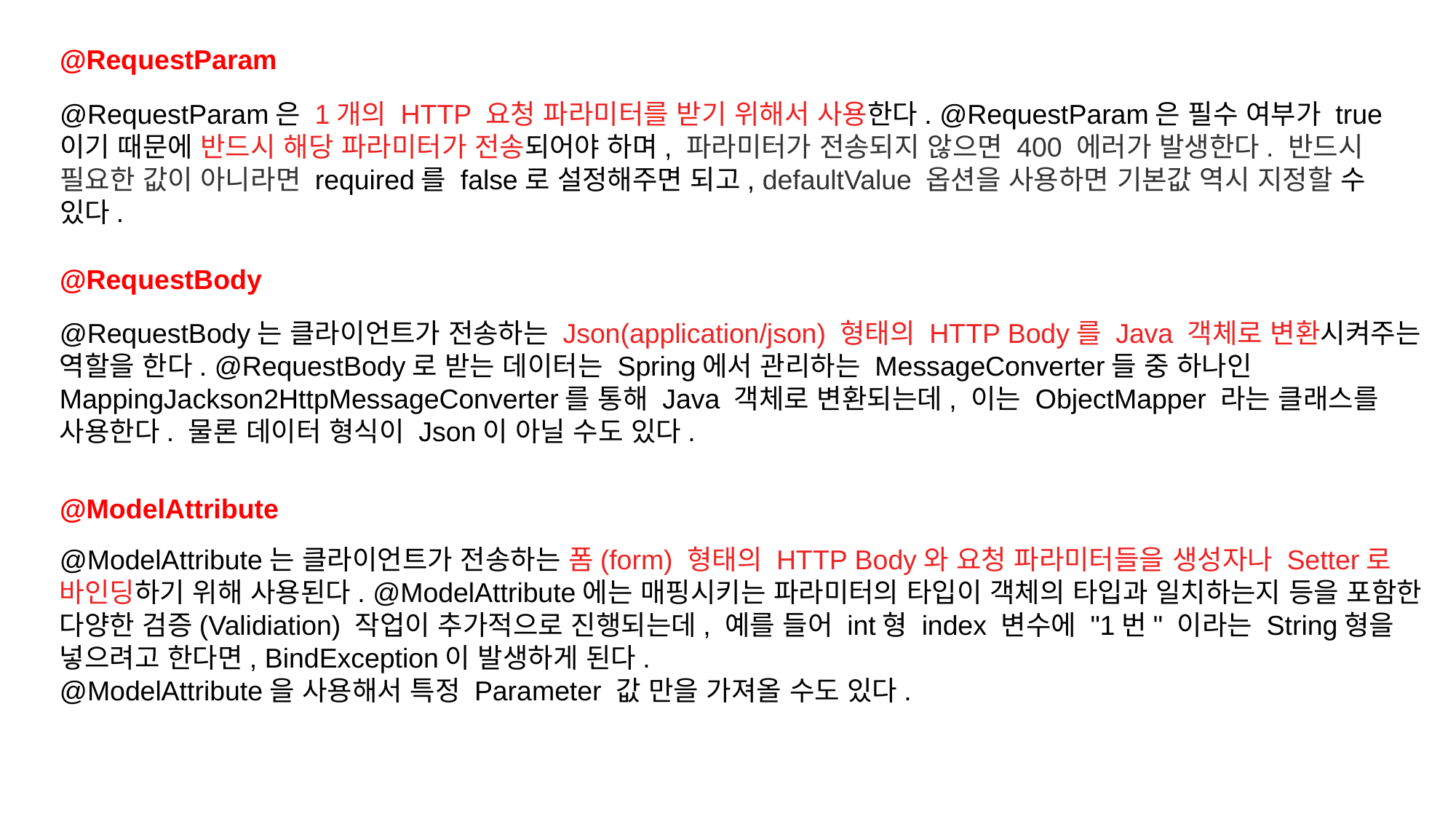

@RequestParam
@RequestParam은 1개의 HTTP 요청 파라미터를 받기 위해서 사용한다. @RequestParam은 필수 여부가 true이기 때문에 반드시 해당 파라미터가 전송되어야 하며, 파라미터가 전송되지 않으면 400 에러가 발생한다. 반드시 필요한 값이 아니라면 required를 false로 설정해주면 되고, defaultValue 옵션을 사용하면 기본값 역시 지정할 수 있다.

@RequestBody
@RequestBody는 클라이언트가 전송하는 Json(application/json) 형태의 HTTP Body를 Java 객체로 변환시켜주는 역할을 한다. @RequestBody로 받는 데이터는 Spring에서 관리하는 MessageConverter들 중 하나인 MappingJackson2HttpMessageConverter를 통해 Java 객체로 변환되는데, 이는 ObjectMapper 라는 클래스를 사용한다. 물론 데이터 형식이 Json이 아닐 수도 있다.
@ModelAttribute
@ModelAttribute는 클라이언트가 전송하는 폼(form) 형태의 HTTP Body와 요청 파라미터들을 생성자나 Setter로 바인딩하기 위해 사용된다. @ModelAttribute에는 매핑시키는 파라미터의 타입이 객체의 타입과 일치하는지 등을 포함한 다양한 검증(Validiation) 작업이 추가적으로 진행되는데, 예를 들어 int형 index 변수에 "1번" 이라는 String형을 넣으려고 한다면, BindException이 발생하게 된다.
@ModelAttribute을 사용해서 특정 Parameter 값 만을 가져올 수도 있다.